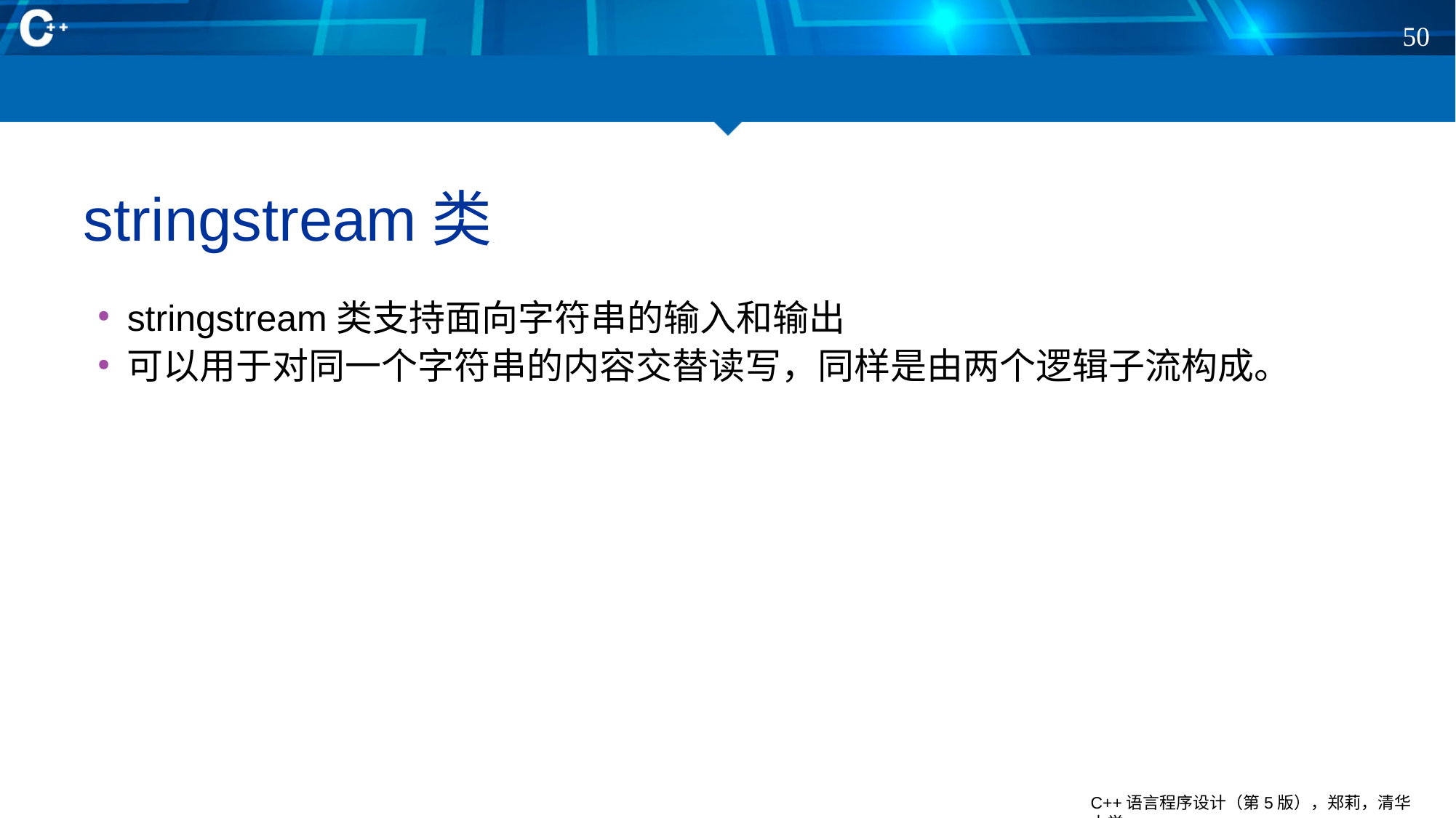

50
# stringstream类
stringstream类支持面向字符串的输入和输出
可以用于对同一个字符串的内容交替读写，同样是由两个逻辑子流构成。